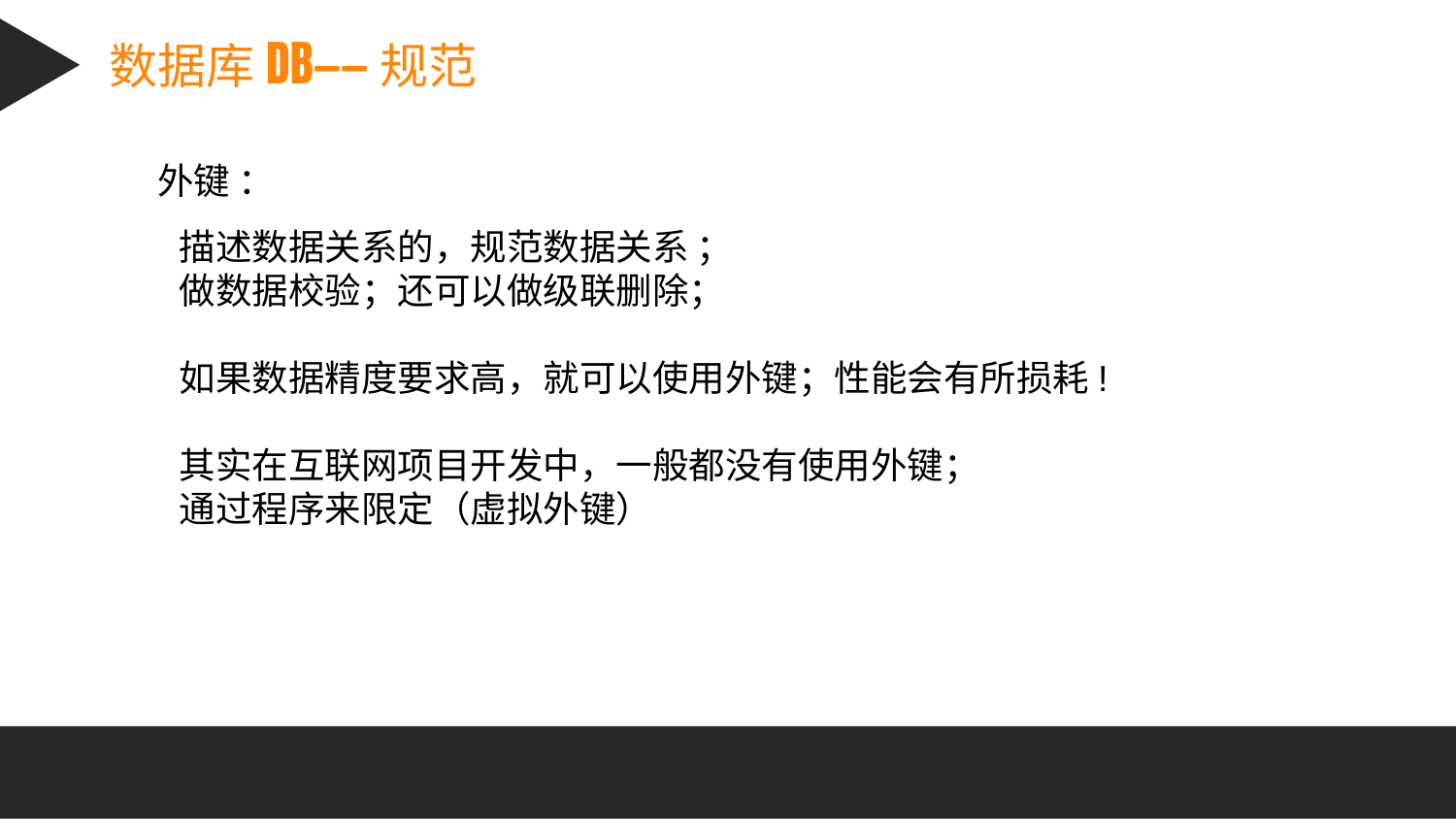

数据库DB——规范
外键 ：
描述数据关系的，规范数据关系 ；
做数据校验；还可以做级联删除；

如果数据精度要求高，就可以使用外键；性能会有所损耗!

其实在互联网项目开发中，一般都没有使用外键；
通过程序来限定（虚拟外键）